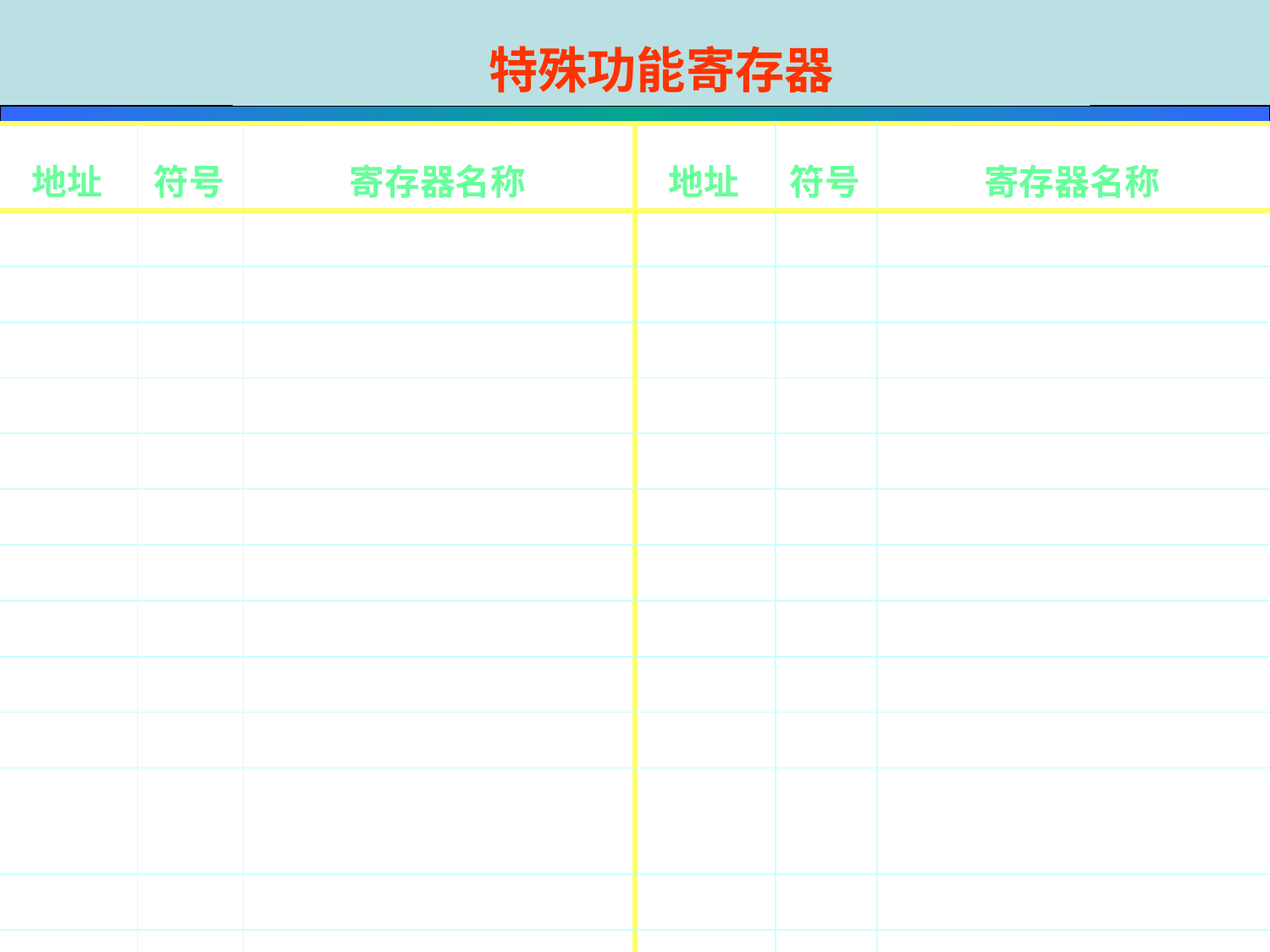

# 特殊功能寄存器
第2章 TMS320C54x的硬件结构

| 地址 | 符号 | 寄存器名称 | 地址 | 符号 | 寄存器名称 |
| --- | --- | --- | --- | --- | --- |
| 00H | IMR | 中断屏蔽寄存器 | 10H | AR0 | 辅助寄存器0 |
| 01H | IFR | 中断标志寄存器 | 11H | AR1 | 辅助寄存器1 |
| 02H |  | 保留 ( 用于测试 ) | 12H | AR2 | 辅助寄存器2 |
| 03H |  | 保留 ( 用于测试 ) | 13H | AR3 | 辅助寄存器3 |
| 04H |  | 保留 ( 用于测试 ) | 14H | AR4 | 辅助寄存器4 |
| 05H |  | 保留 ( 用于测试 ) | 15H | AR5 | 辅助寄存器5 |
| 06H | ST0 | 状态寄存器0 | 16H | AR6 | 辅助寄存器6 |
| 07H | ST1 | 状态寄存器1 | 17H | AR7 | 辅助寄存器7 |
| 08H | AL | 累加器A低字(15~0位) | 18H | SP | 堆栈指针 |
| 09H | AH | 累加器A高字(31~16位) | 19H | BK | 循环缓冲区长度寄存器 |
| 0AH | AG | 累加器A保护位(39~32位) | 1AH | BRC | 块重复计数器 |
| 0BH | BL | 累加器B低字(15~0位) | 1BH | RSA | 块重复起始地址寄存器 |
| 0CH | BH | 累加器B高字(31~16位) | 1CH | REA | 块重复结束地址寄存器 |
| 0DH | BG | 累加器B保护位(39~32位) | 1DH | PMST | 处理器模式状态寄存器 |
| 0EH | T | 暂存寄存器 | 1EH | XPC | 程序计数器扩展寄存器 |
| 0FH | TRN | 状态转移寄存器 | 1FH |  | 保留 |

103